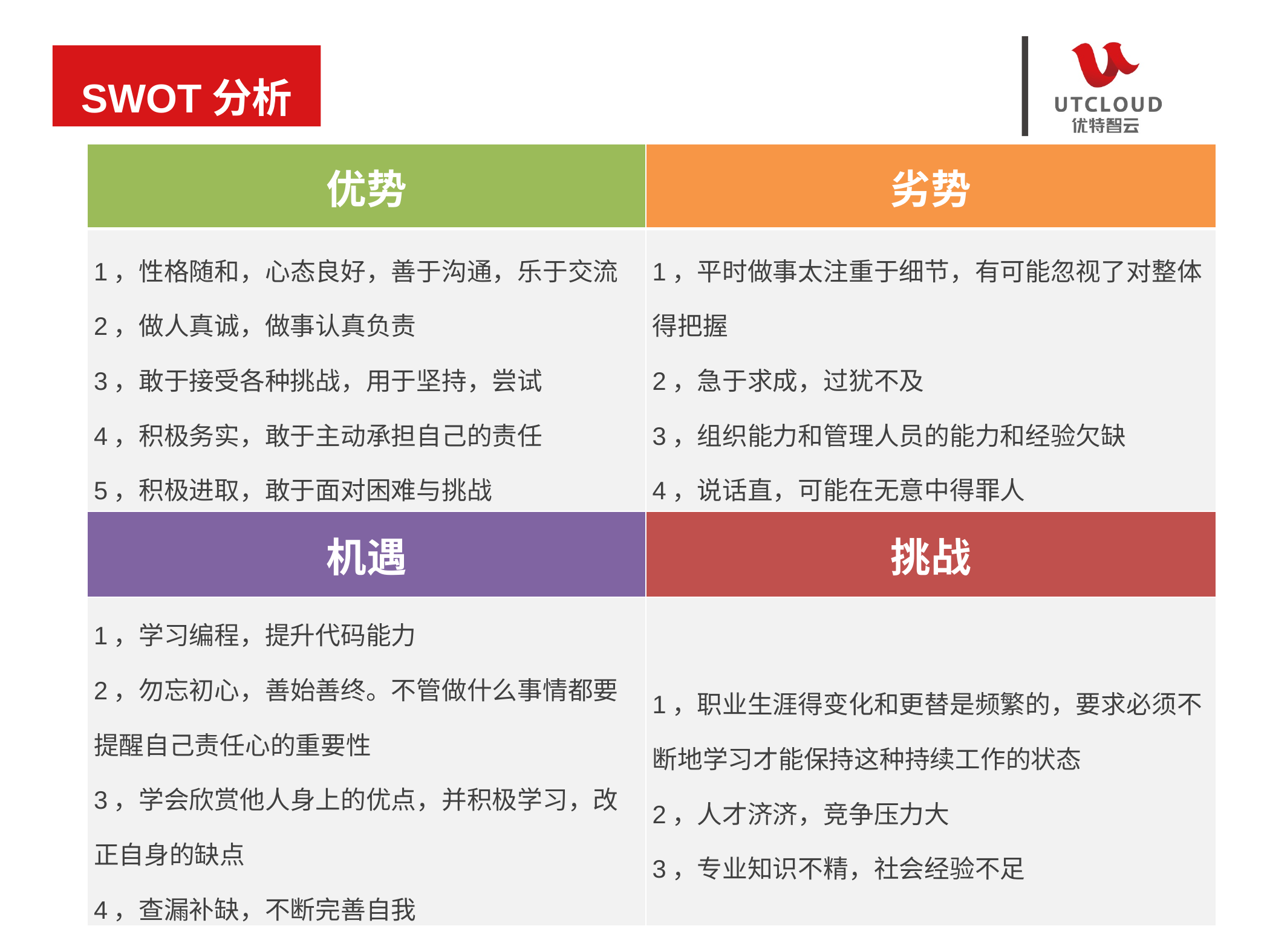

SWOT分析

| 优势 | 劣势 |
| --- | --- |
| 1，性格随和，心态良好，善于沟通，乐于交流 2，做人真诚，做事认真负责 3，敢于接受各种挑战，用于坚持，尝试 4，积极务实，敢于主动承担自己的责任 5，积极进取，敢于面对困难与挑战 | 1，平时做事太注重于细节，有可能忽视了对整体得把握 2，急于求成，过犹不及 3，组织能力和管理人员的能力和经验欠缺 4，说话直，可能在无意中得罪人 |
| 机遇 | 挑战 |
| 1，学习编程，提升代码能力 2，勿忘初心，善始善终。不管做什么事情都要提醒自己责任心的重要性 3，学会欣赏他人身上的优点，并积极学习，改正自身的缺点 4，查漏补缺，不断完善自我 | 1，职业生涯得变化和更替是频繁的，要求必须不断地学习才能保持这种持续工作的状态 2，人才济济，竞争压力大 3，专业知识不精，社会经验不足 |